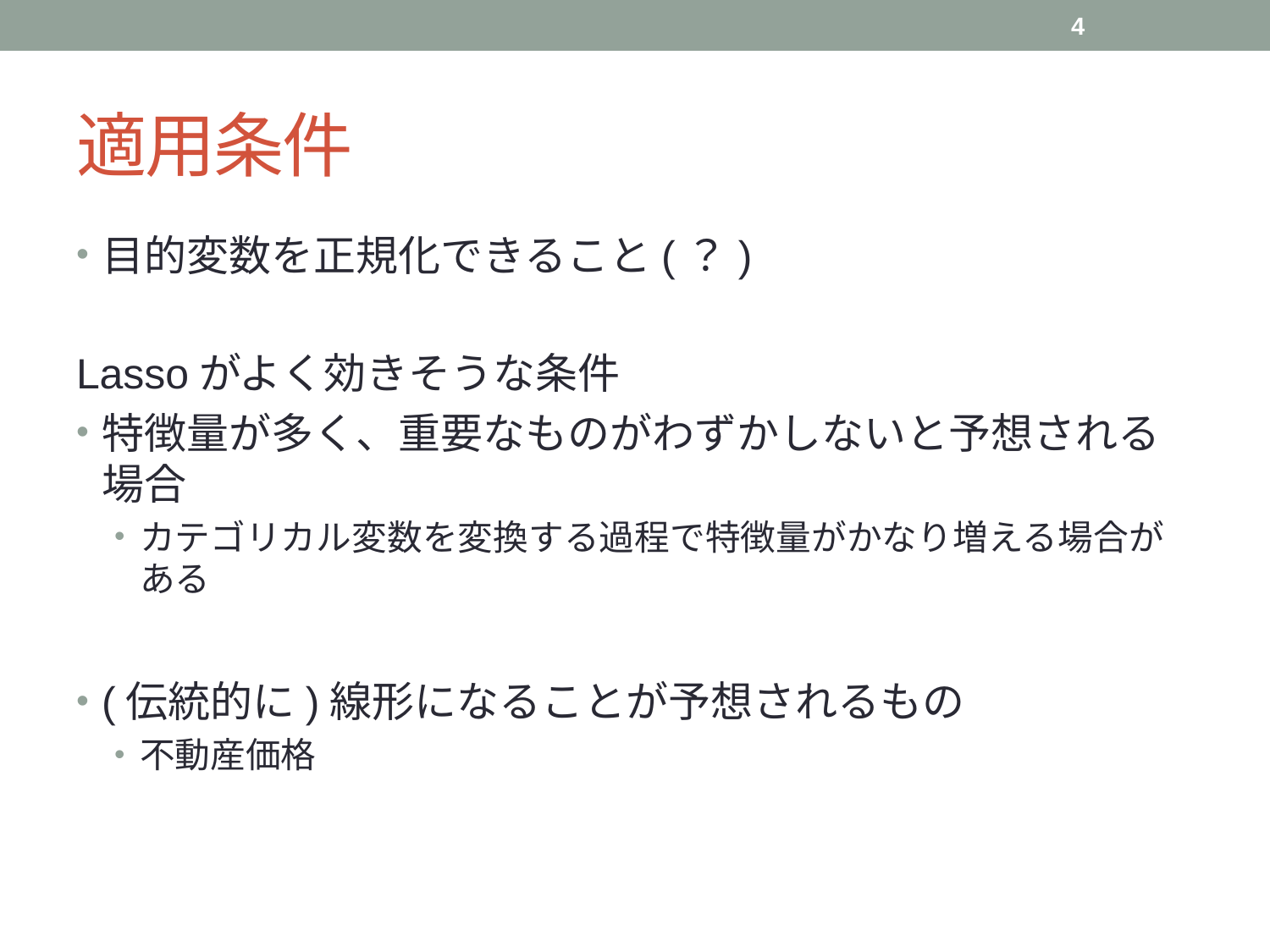

4
# 適用条件
目的変数を正規化できること(？)

Lassoがよく効きそうな条件
特徴量が多く、重要なものがわずかしないと予想される場合
カテゴリカル変数を変換する過程で特徴量がかなり増える場合がある

(伝統的に)線形になることが予想されるもの
不動産価格